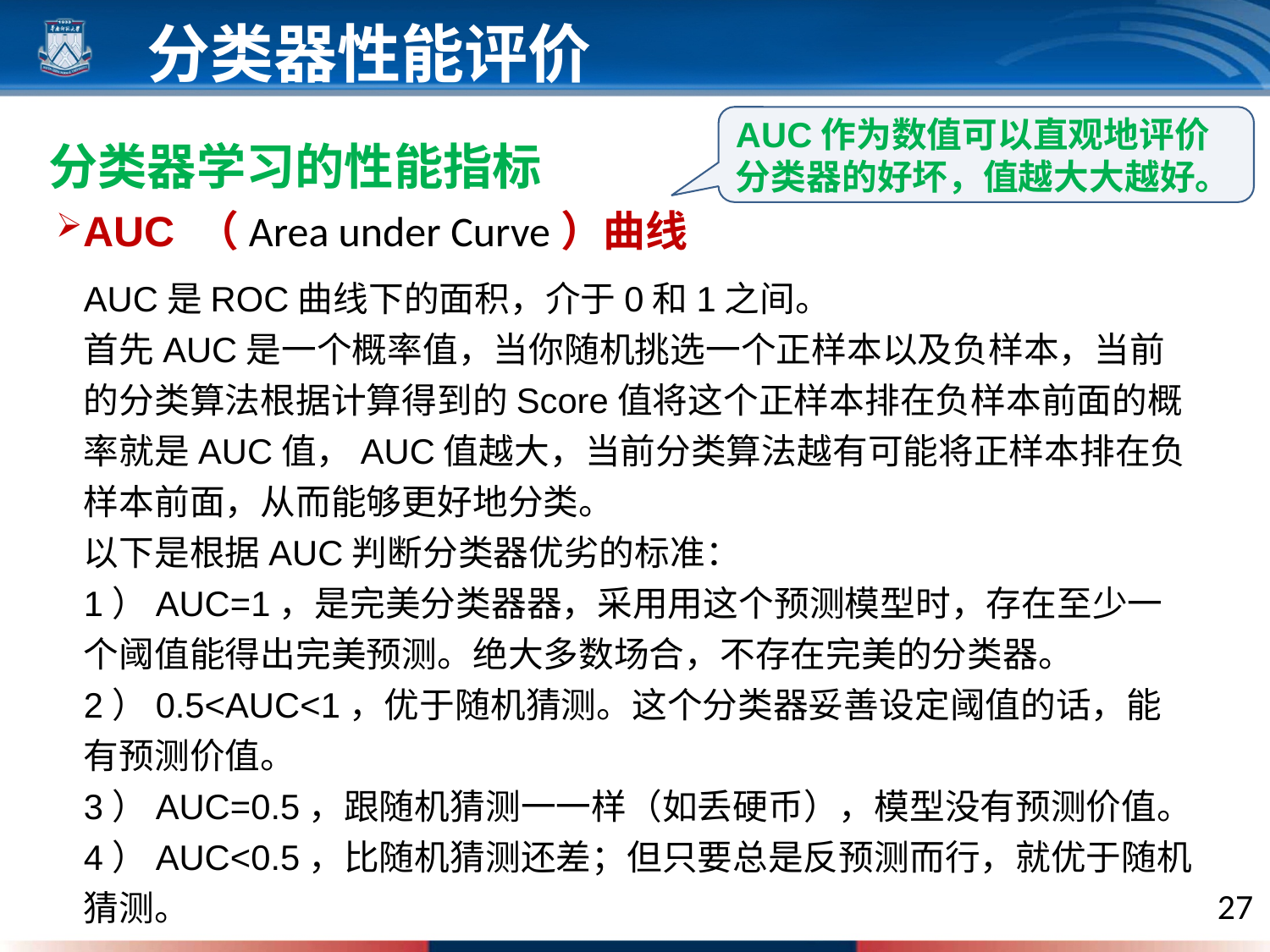

分类器性能评价
分类器学习的性能指标
AUC作为数值可以直观地评价分类器的好坏，值越⼤大越好。
AUC （Area under Curve）曲线
AUC是ROC曲线下的面积，介于0和1之间。
首先AUC是一个概率值，当你随机挑选一个正样本以及负样本，当前的分类算法根据计算得到的Score值将这个正样本排在负样本前⾯的概率就是AUC值，AUC值越大，当前分类算法越有可能将正样本排在负样本前面，从而能够更好地分类。
以下是根据AUC判断分类器优劣的标准：
1）AUC=1，是完美分类器器，采⽤用这个预测模型时，存在至少一个阈值能得出完美预测。绝大多数场合，不存在完美的分类器。
2）0.5<AUC<1，优于随机猜测。这个分类器妥善设定阈值的话，能有预测价值。
3）AUC=0.5，跟随机猜测⼀一样（如丢硬币），模型没有预测价值。
4）AUC<0.5，比随机猜测还差；但只要总是反预测而行，就优于随机猜测。